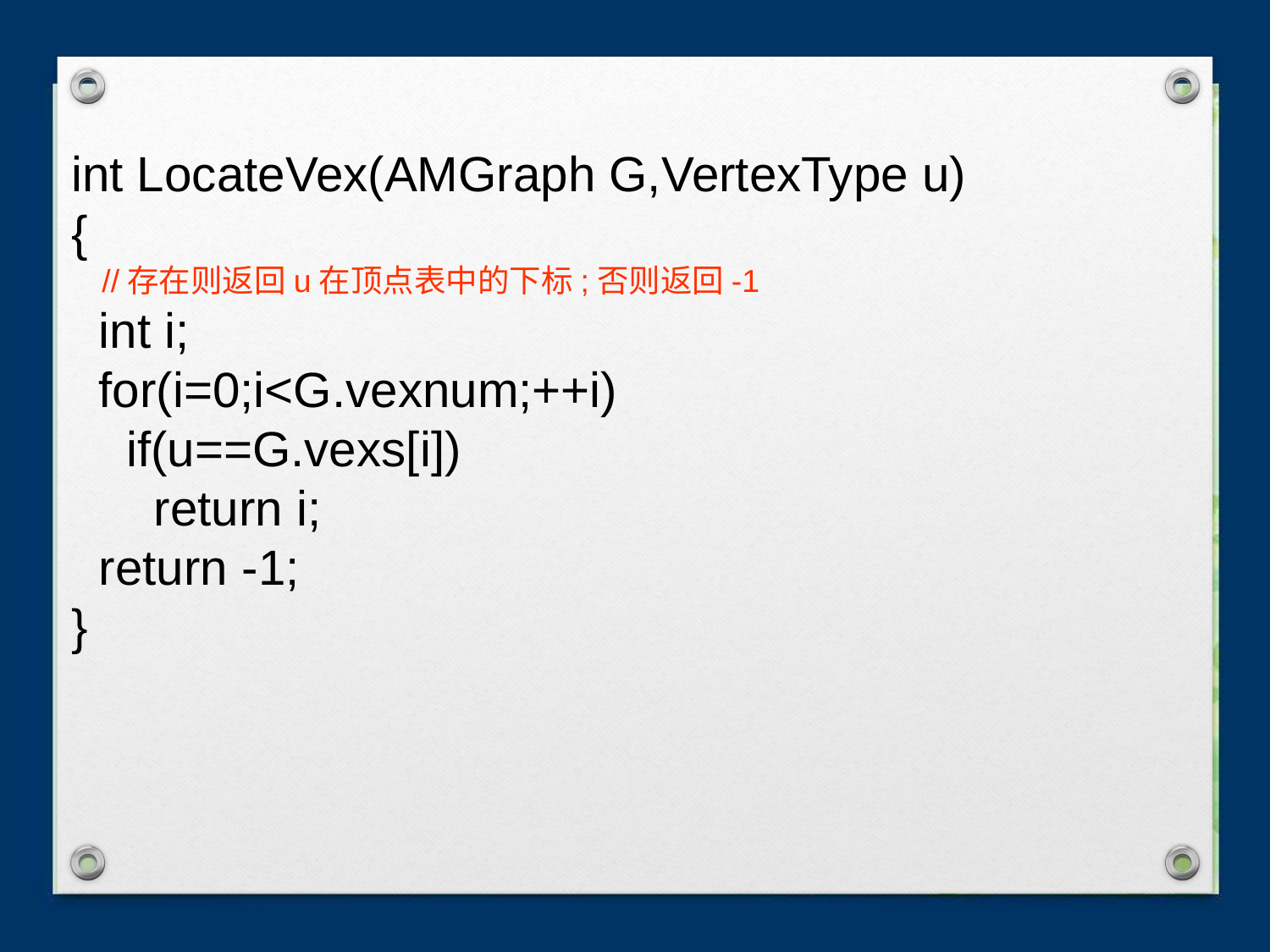

int LocateVex(AMGraph G,VertexType u)
 {
     //存在则返回u在顶点表中的下标;否则返回-1
   int i;
   for(i=0;i<G.vexnum;++i)
     if(u==G.vexs[i])
       return i;
   return -1;
 }